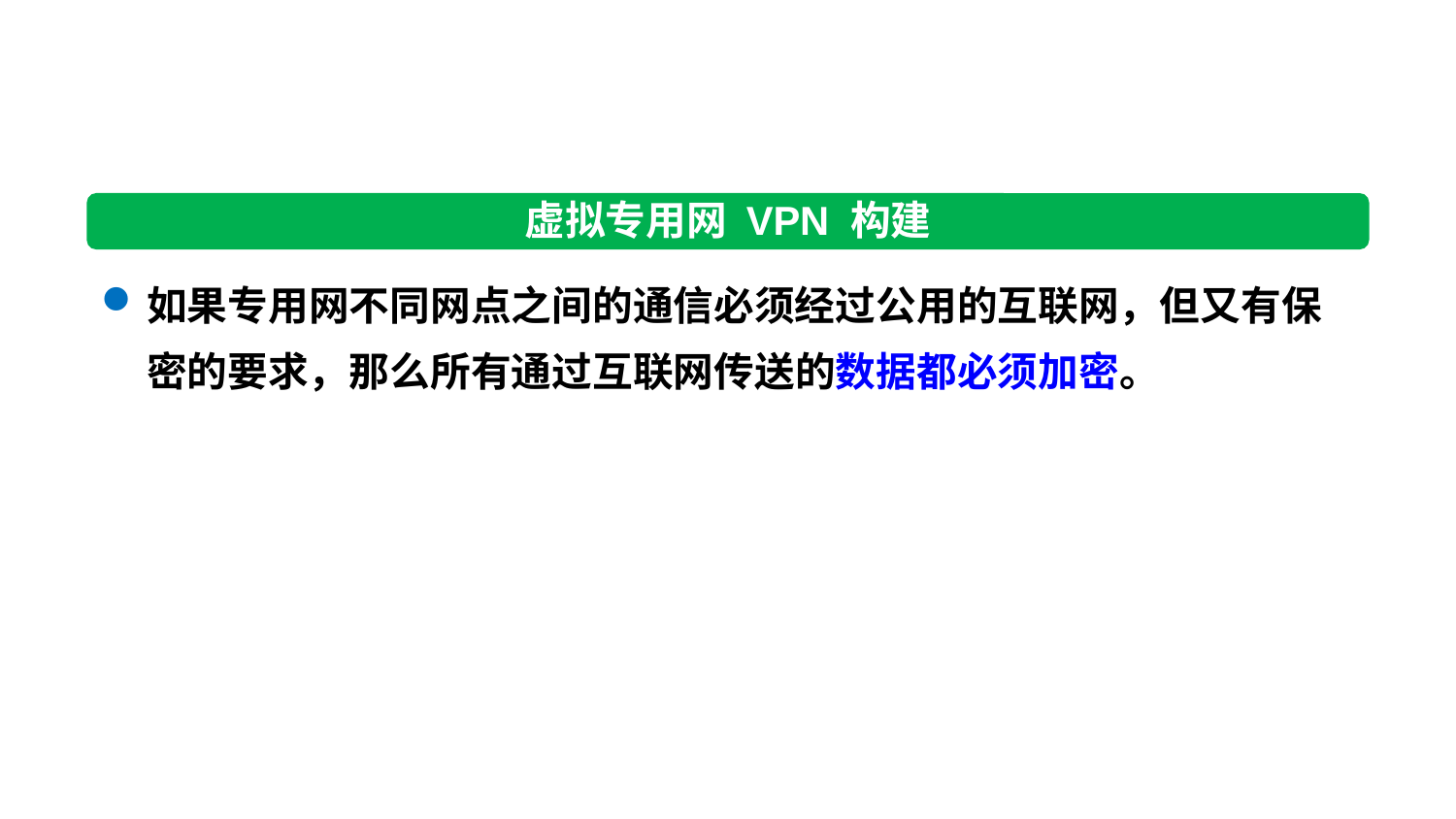

虚拟专用网 VPN 构建

如果专用网不同网点之间的通信必须经过公用的互联网，但又有保密的要求，那么所有通过互联网传送的数据都必须加密。
280